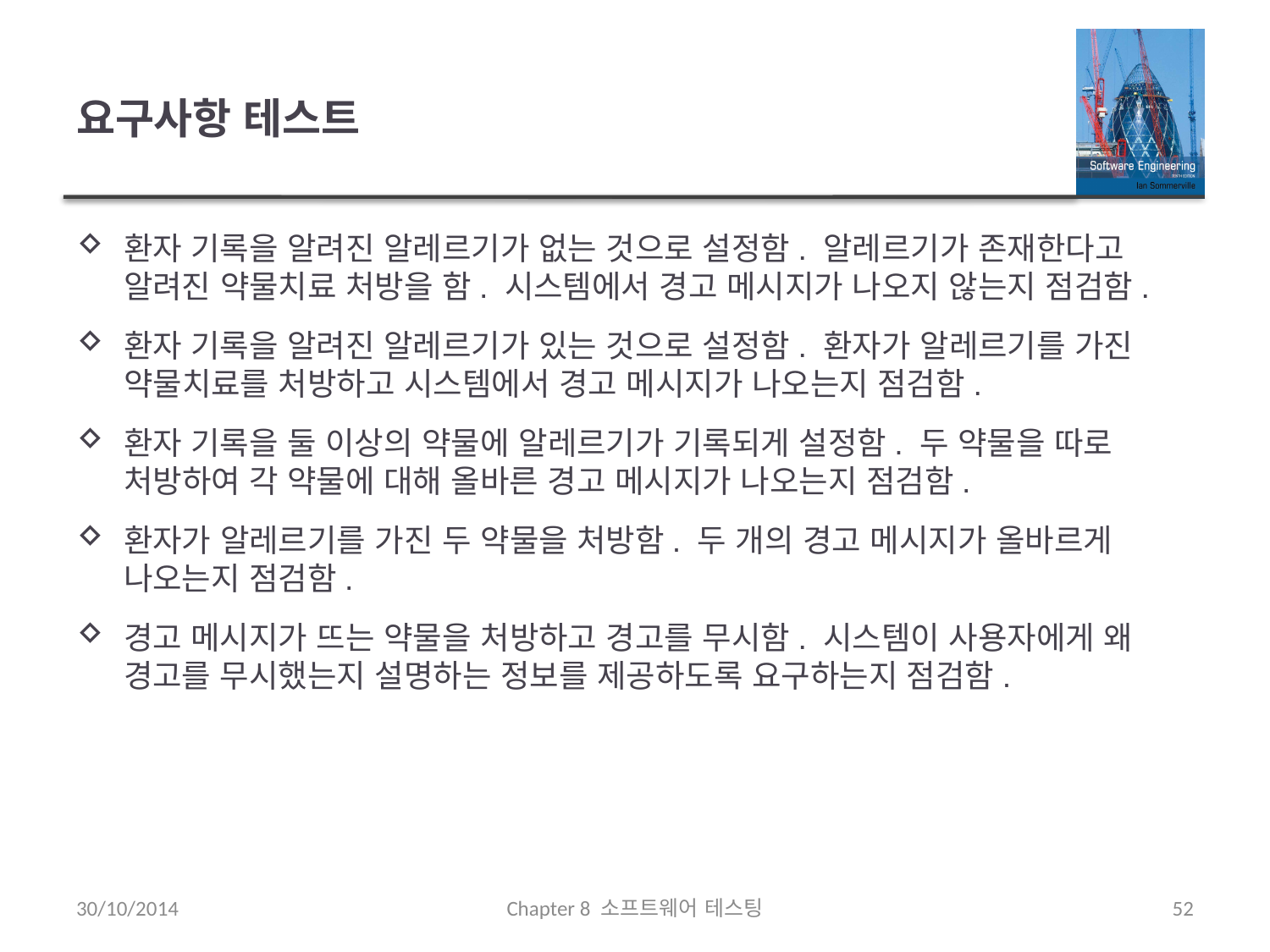

# 요구사항 테스트
환자 기록을 알려진 알레르기가 없는 것으로 설정함. 알레르기가 존재한다고 알려진 약물치료 처방을 함. 시스템에서 경고 메시지가 나오지 않는지 점검함.
환자 기록을 알려진 알레르기가 있는 것으로 설정함. 환자가 알레르기를 가진 약물치료를 처방하고 시스템에서 경고 메시지가 나오는지 점검함.
환자 기록을 둘 이상의 약물에 알레르기가 기록되게 설정함. 두 약물을 따로 처방하여 각 약물에 대해 올바른 경고 메시지가 나오는지 점검함.
환자가 알레르기를 가진 두 약물을 처방함. 두 개의 경고 메시지가 올바르게 나오는지 점검함.
경고 메시지가 뜨는 약물을 처방하고 경고를 무시함. 시스템이 사용자에게 왜 경고를 무시했는지 설명하는 정보를 제공하도록 요구하는지 점검함.
30/10/2014
Chapter 8 소프트웨어 테스팅
52